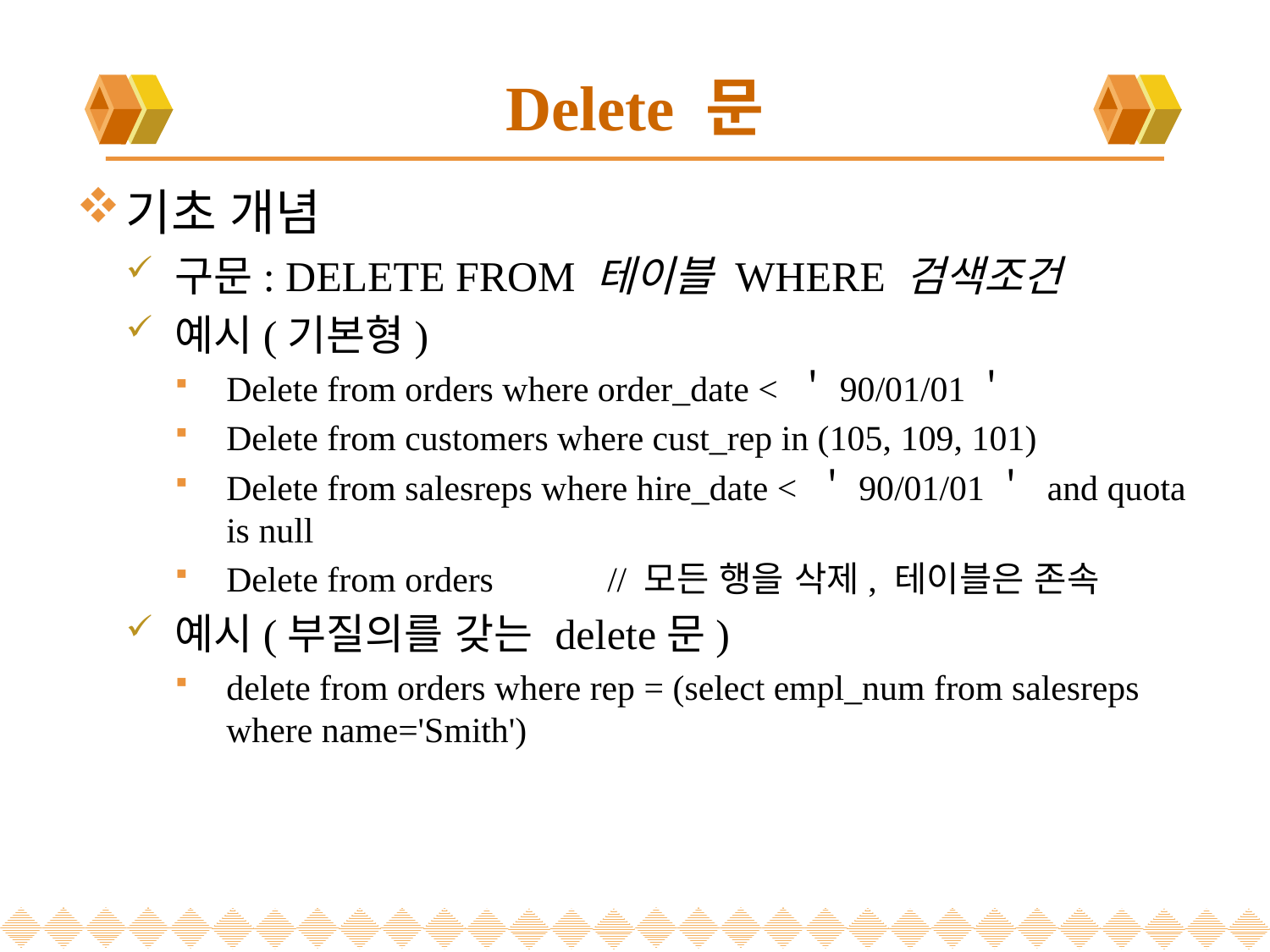

# Delete 문
기초 개념
구문: DELETE FROM 테이블 WHERE 검색조건
예시(기본형)
Delete from orders where order_date < ＇90/01/01＇
Delete from customers where cust_rep in (105, 109, 101)
Delete from salesreps where hire_date < ＇90/01/01＇ and quota is null
Delete from orders 	// 모든 행을 삭제, 테이블은 존속
예시(부질의를 갖는 delete문)
delete from orders where rep = (select empl_num from salesreps where name='Smith')